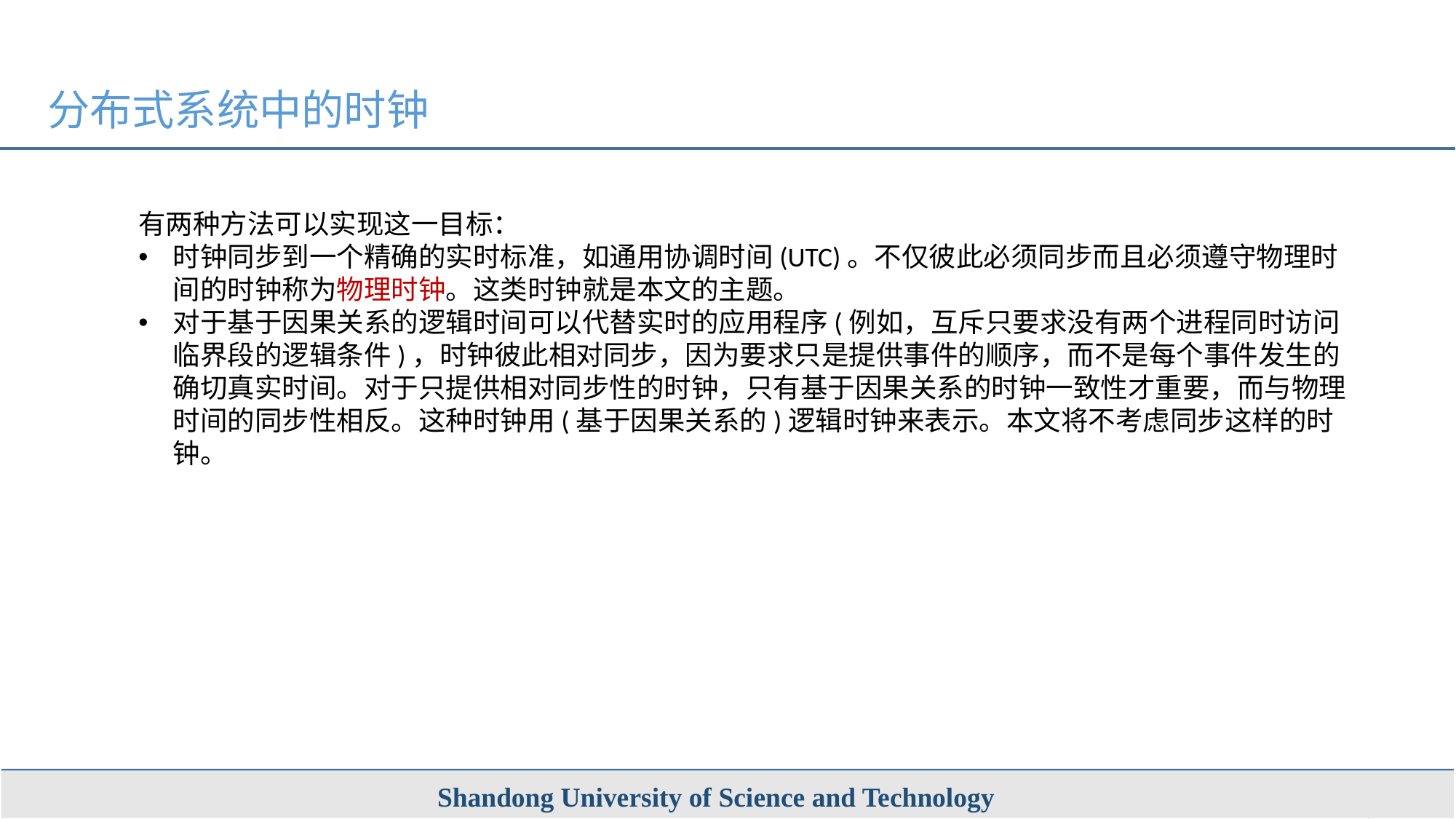

分布式系统中的时钟
有两种方法可以实现这一目标：
时钟同步到一个精确的实时标准，如通用协调时间(UTC)。不仅彼此必须同步而且必须遵守物理时间的时钟称为物理时钟。这类时钟就是本文的主题。
对于基于因果关系的逻辑时间可以代替实时的应用程序(例如，互斥只要求没有两个进程同时访问临界段的逻辑条件)，时钟彼此相对同步，因为要求只是提供事件的顺序，而不是每个事件发生的确切真实时间。对于只提供相对同步性的时钟，只有基于因果关系的时钟一致性才重要，而与物理时间的同步性相反。这种时钟用(基于因果关系的)逻辑时钟来表示。本文将不考虑同步这样的时钟。

9

Shandong University of Science and Technology
9
9